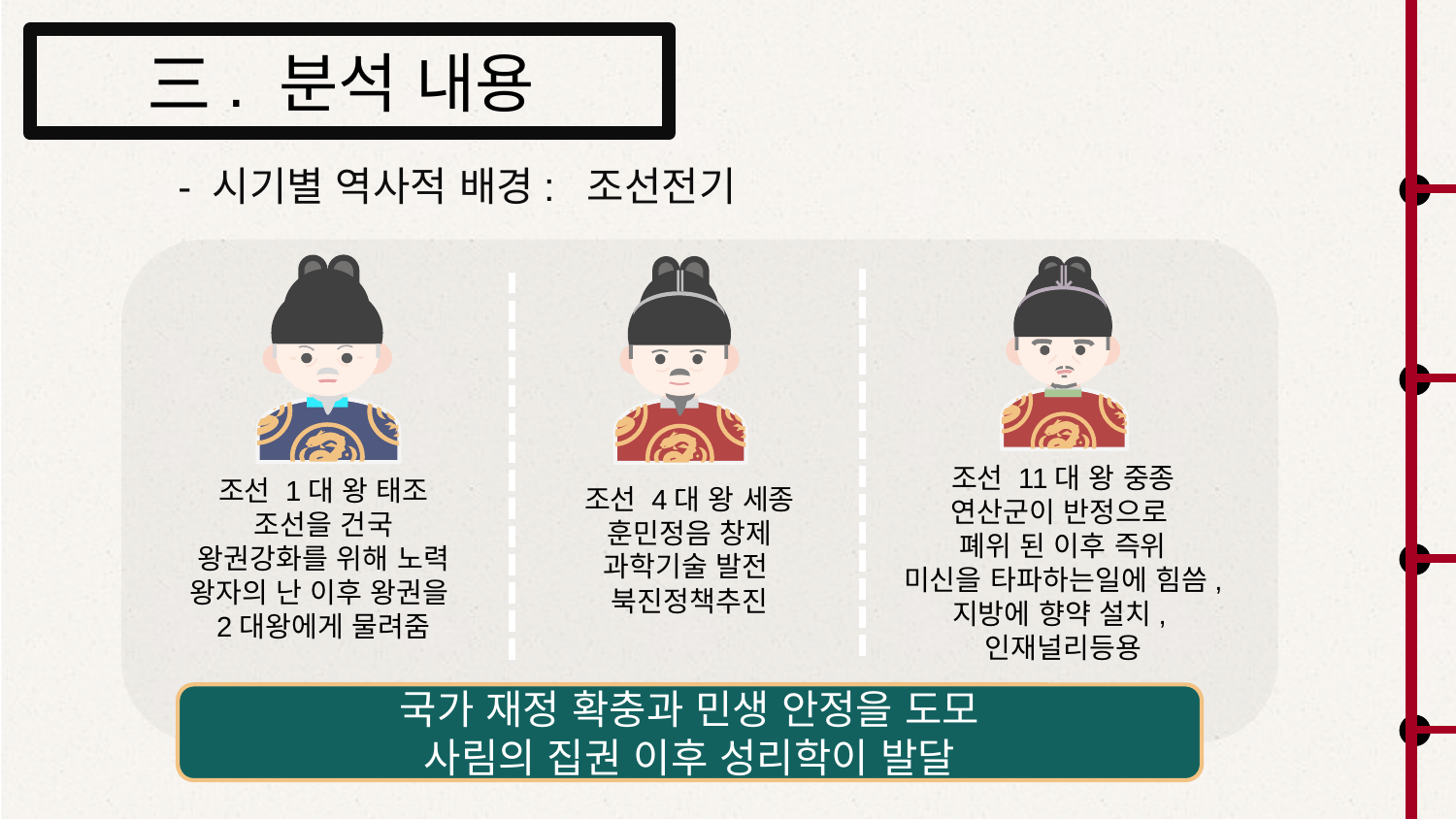

三. 분석 내용
- 시기별 역사적 배경:  조선전기

조선 11대 왕 중종
연산군이 반정으로
폐위 된 이후 즉위
미신을 타파하는일에 힘씀,
지방에 향약 설치,
인재널리등용

조선 1대 왕 태조
조선을 건국
왕권강화를 위해 노력
왕자의 난 이후 왕권을
2대왕에게 물려줌

조선 4대 왕 세종
훈민정음 창제
과학기술 발전
북진정책추진

국가 재정 확충과 민생 안정을 도모
사림의 집권 이후 성리학이 발달